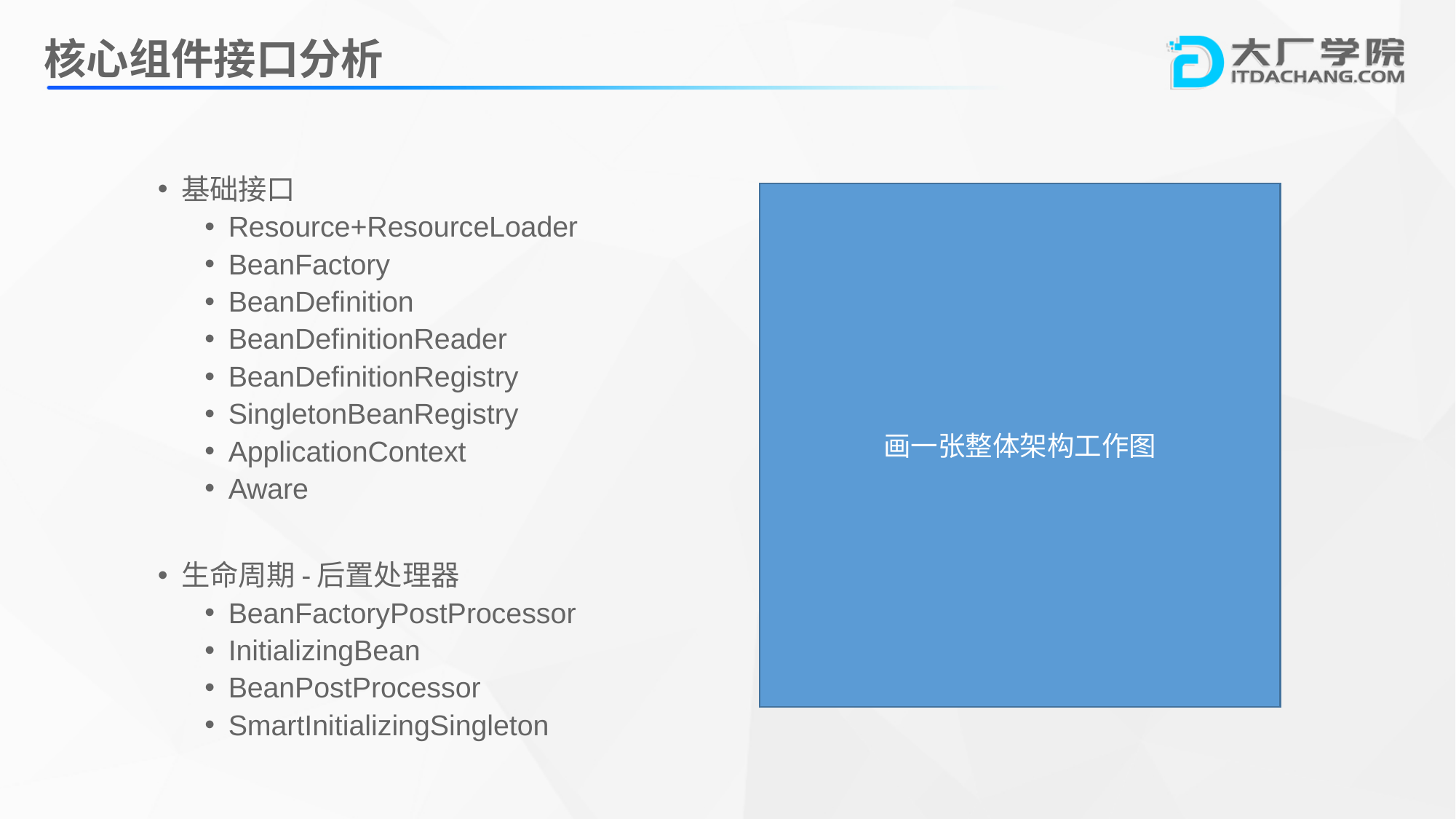

# 核心组件接口分析
基础接口
Resource+ResourceLoader
BeanFactory
BeanDefinition
BeanDefinitionReader
BeanDefinitionRegistry
SingletonBeanRegistry
ApplicationContext
Aware

生命周期-后置处理器
BeanFactoryPostProcessor
InitializingBean
BeanPostProcessor
SmartInitializingSingleton
画一张整体架构工作图